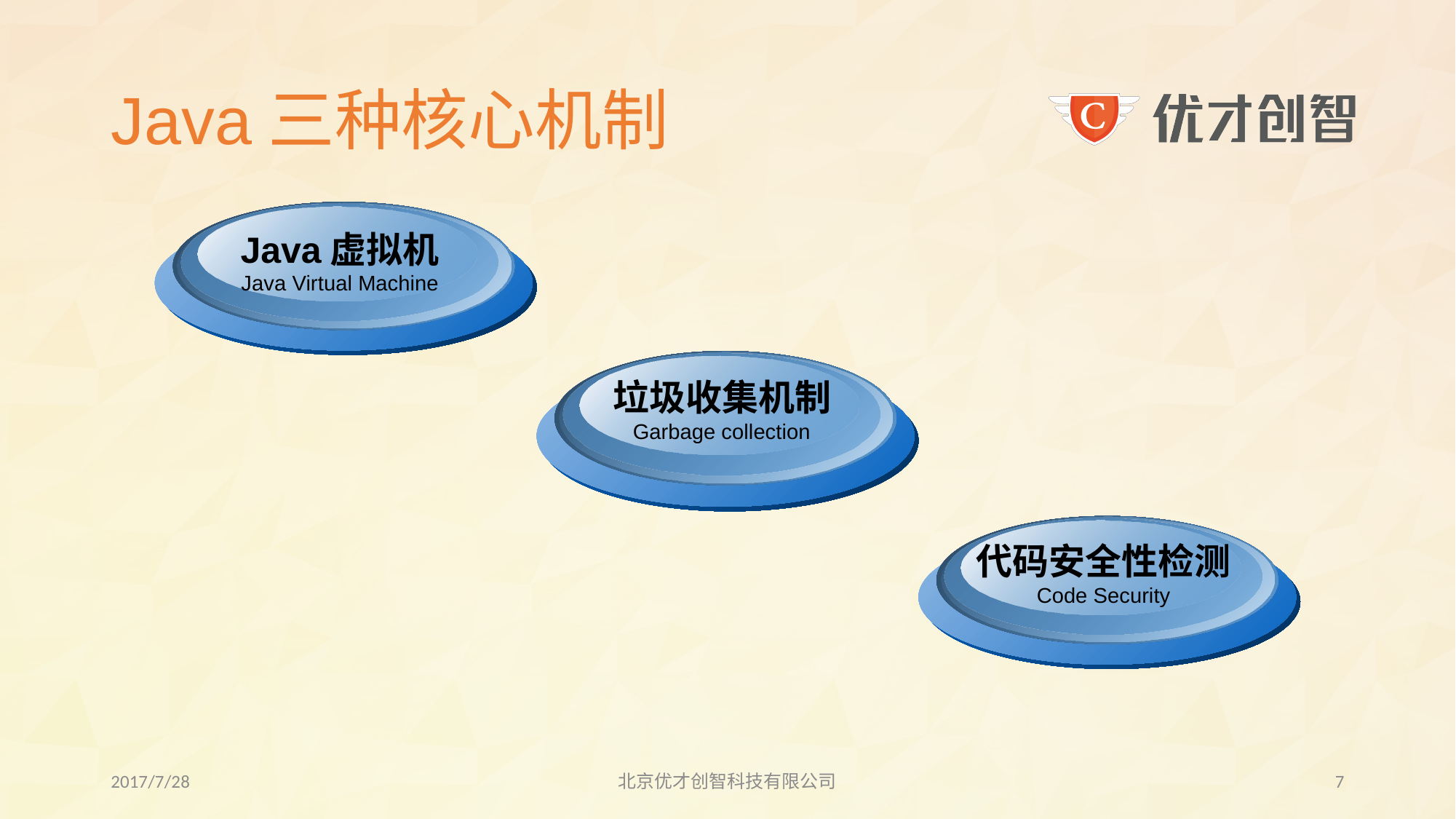

# Java三种核心机制

Java虚拟机
Java Virtual Machine

垃圾收集机制
Garbage collection

代码安全性检测
Code Security
2017/7/28
北京优才创智科技有限公司
7